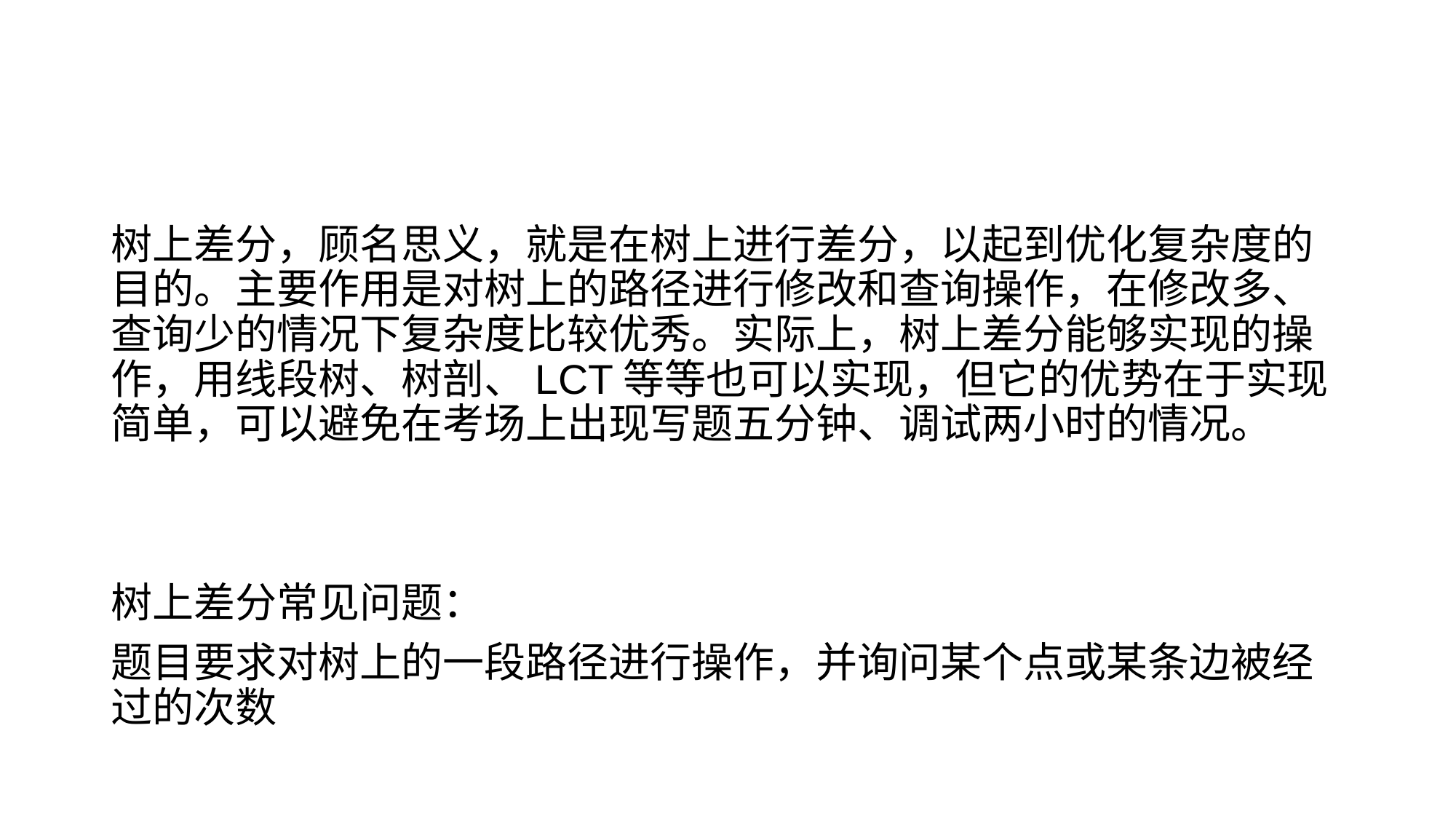

#
树上差分，顾名思义，就是在树上进行差分，以起到优化复杂度的目的。主要作用是对树上的路径进行修改和查询操作，在修改多、查询少的情况下复杂度比较优秀。实际上，树上差分能够实现的操作，用线段树、树剖、LCT等等也可以实现，但它的优势在于实现简单，可以避免在考场上出现写题五分钟、调试两小时的情况。

树上差分常见问题：
题目要求对树上的一段路径进行操作，并询问某个点或某条边被经过的次数